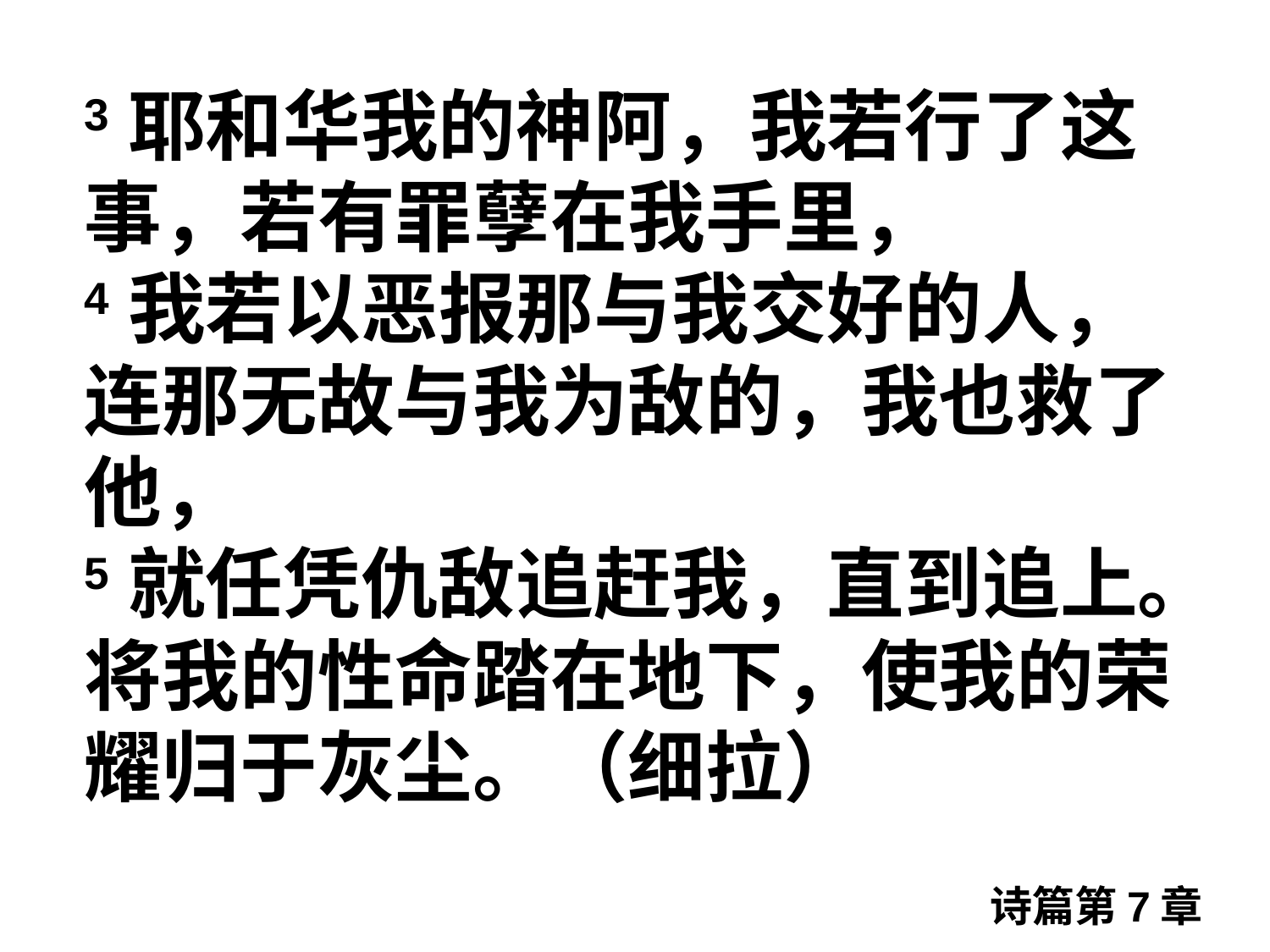

3耶和华我的神阿，我若行了这事，若有罪孽在我手里，
4我若以恶报那与我交好的人，连那无故与我为敌的，我也救了他，
5就任凭仇敌追赶我，直到追上。将我的性命踏在地下，使我的荣耀归于灰尘。（细拉）
诗篇第7章